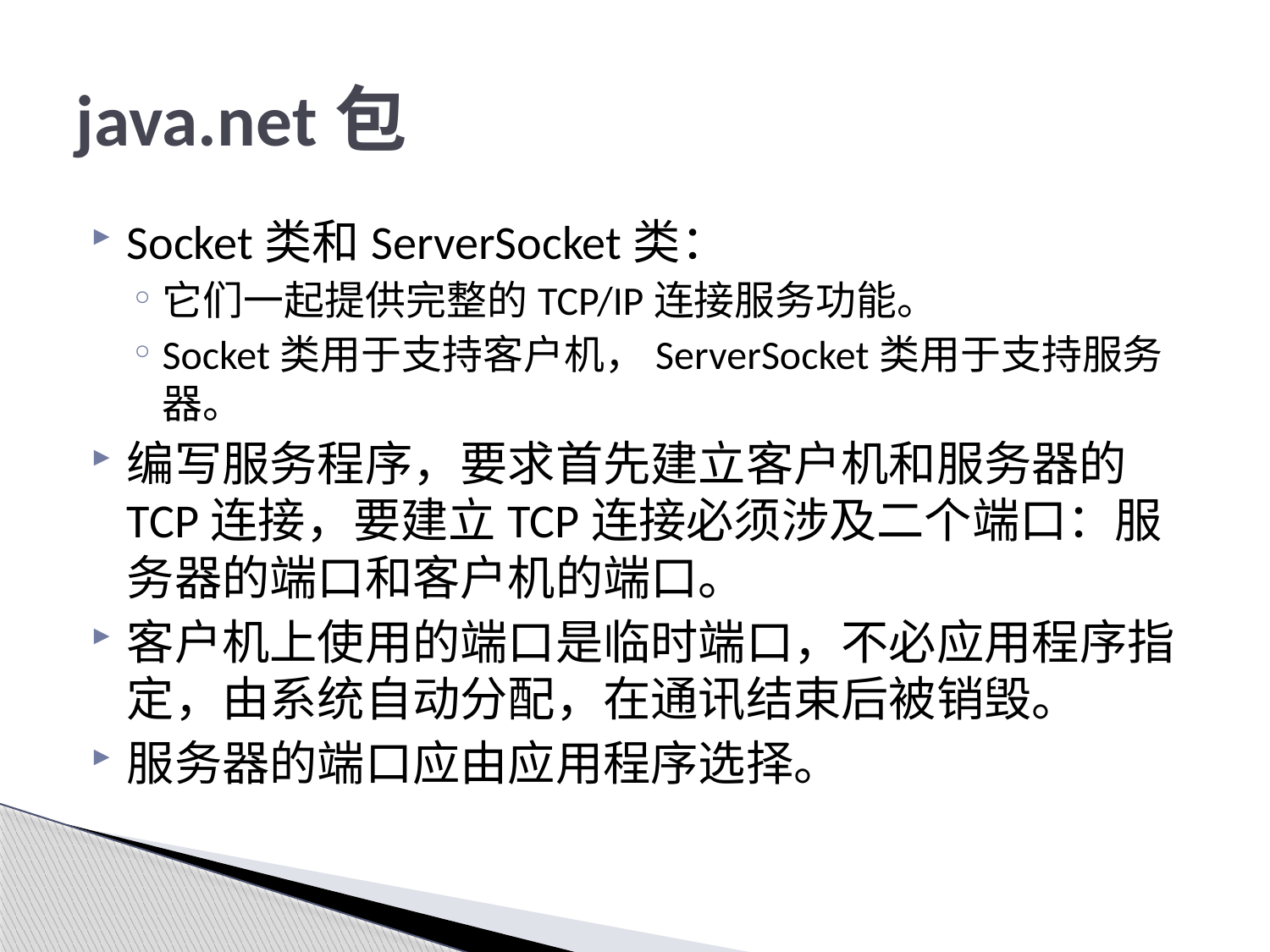

# java.net包
Socket类和ServerSocket类：
它们一起提供完整的TCP/IP连接服务功能。
Socket类用于支持客户机，ServerSocket类用于支持服务器。
编写服务程序，要求首先建立客户机和服务器的TCP连接，要建立TCP连接必须涉及二个端口：服务器的端口和客户机的端口。
客户机上使用的端口是临时端口，不必应用程序指定，由系统自动分配，在通讯结束后被销毁。
服务器的端口应由应用程序选择。